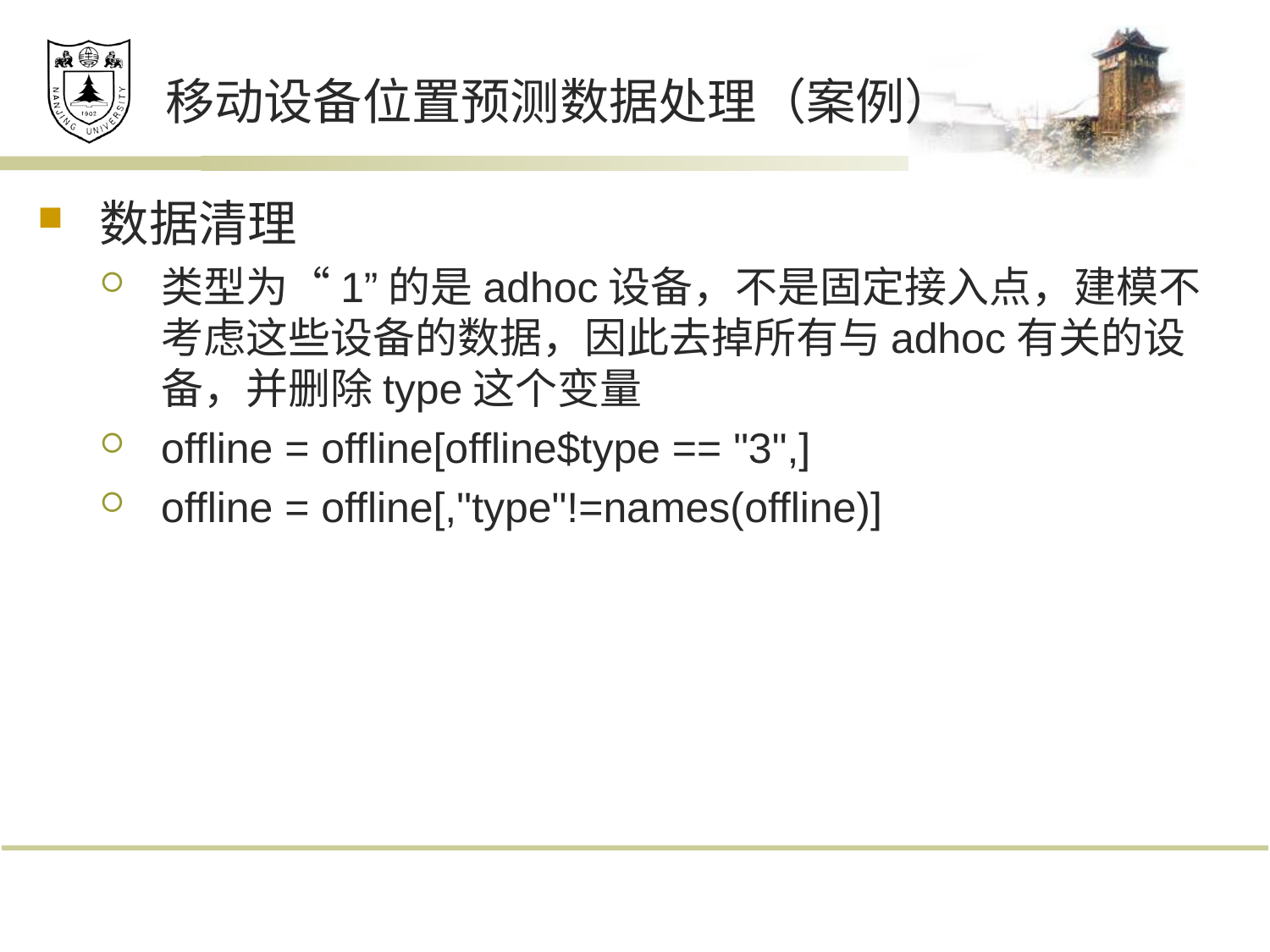

# 移动设备位置预测数据处理（案例）
数据清理
类型为“1”的是adhoc设备，不是固定接入点，建模不考虑这些设备的数据，因此去掉所有与adhoc有关的设备，并删除type这个变量
offline = offline[offline$type == "3",]
offline = offline[,"type"!=names(offline)]